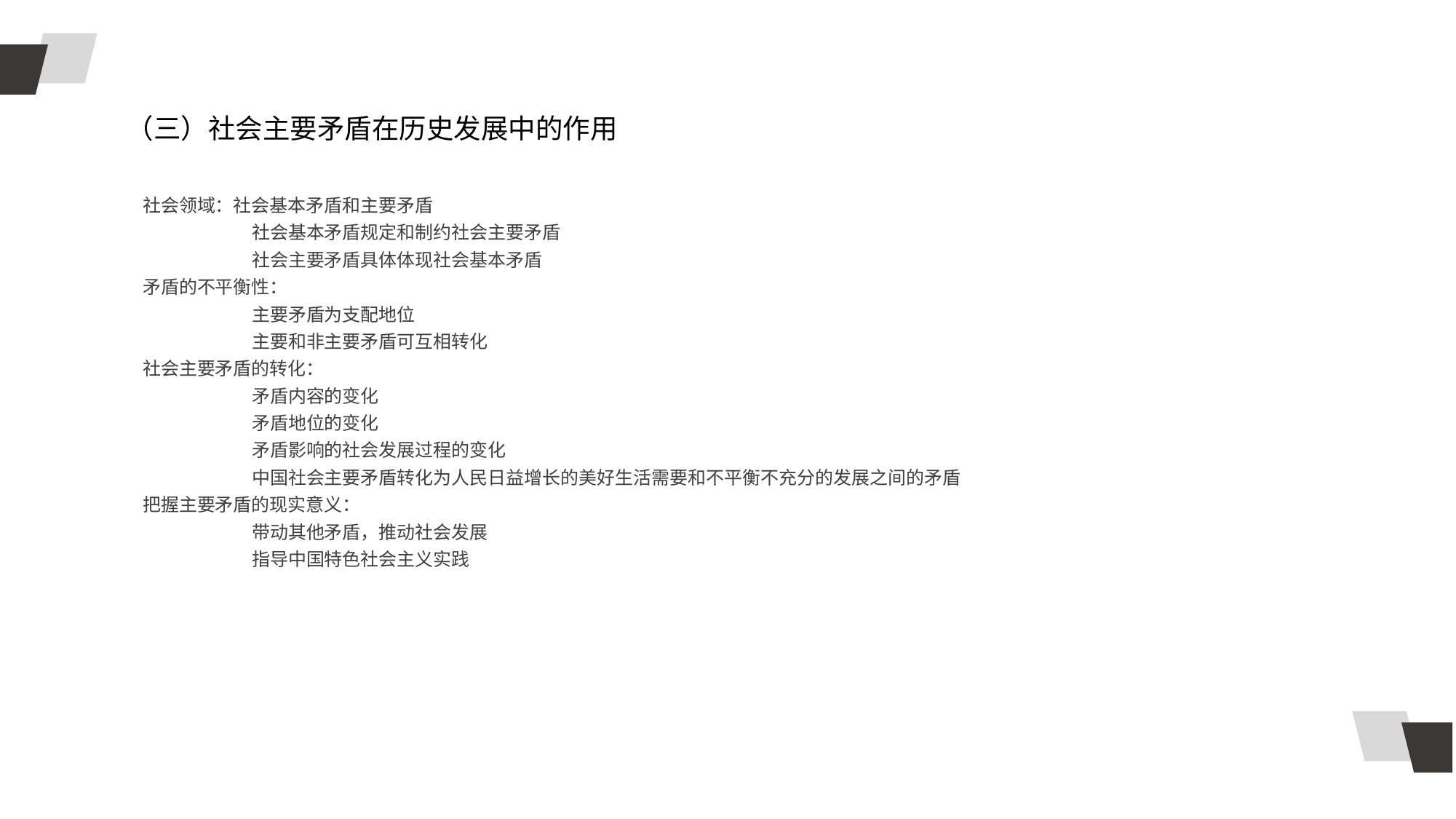

（三）社会主要矛盾在历史发展中的作用

社会领域：社会基本矛盾和主要矛盾
	社会基本矛盾规定和制约社会主要矛盾
	社会主要矛盾具体体现社会基本矛盾
矛盾的不平衡性：
	主要矛盾为支配地位
	主要和非主要矛盾可互相转化
社会主要矛盾的转化：
	矛盾内容的变化
	矛盾地位的变化
	矛盾影响的社会发展过程的变化
	中国社会主要矛盾转化为人民日益增长的美好生活需要和不平衡不充分的发展之间的矛盾
把握主要矛盾的现实意义：
	带动其他矛盾，推动社会发展
	指导中国特色社会主义实践